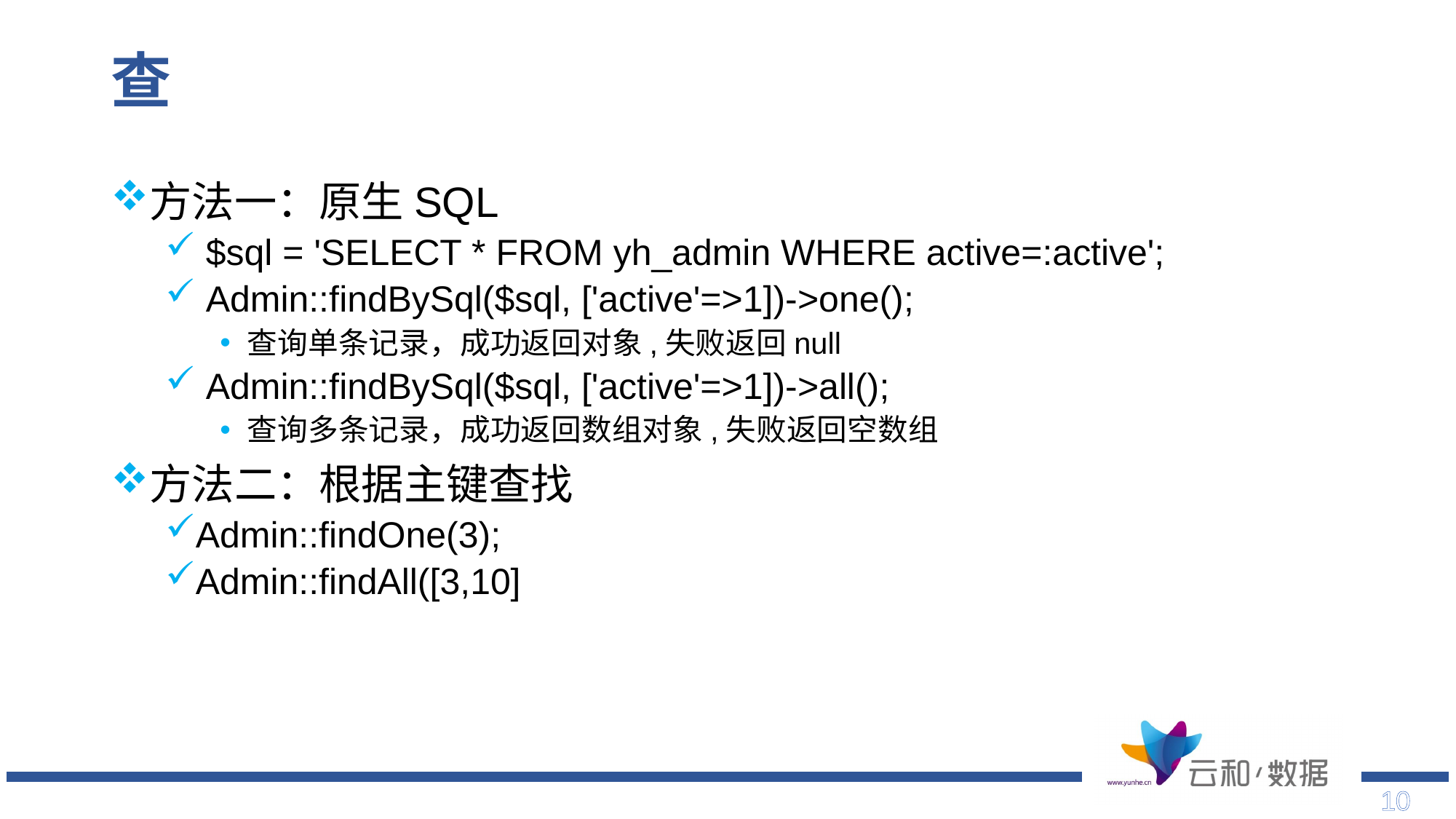

# 查
方法一：原生SQL
 $sql = 'SELECT * FROM yh_admin WHERE active=:active';
 Admin::findBySql($sql, ['active'=>1])->one();
查询单条记录，成功返回对象,失败返回null
 Admin::findBySql($sql, ['active'=>1])->all();
查询多条记录，成功返回数组对象,失败返回空数组
方法二：根据主键查找
Admin::findOne(3);
Admin::findAll([3,10]